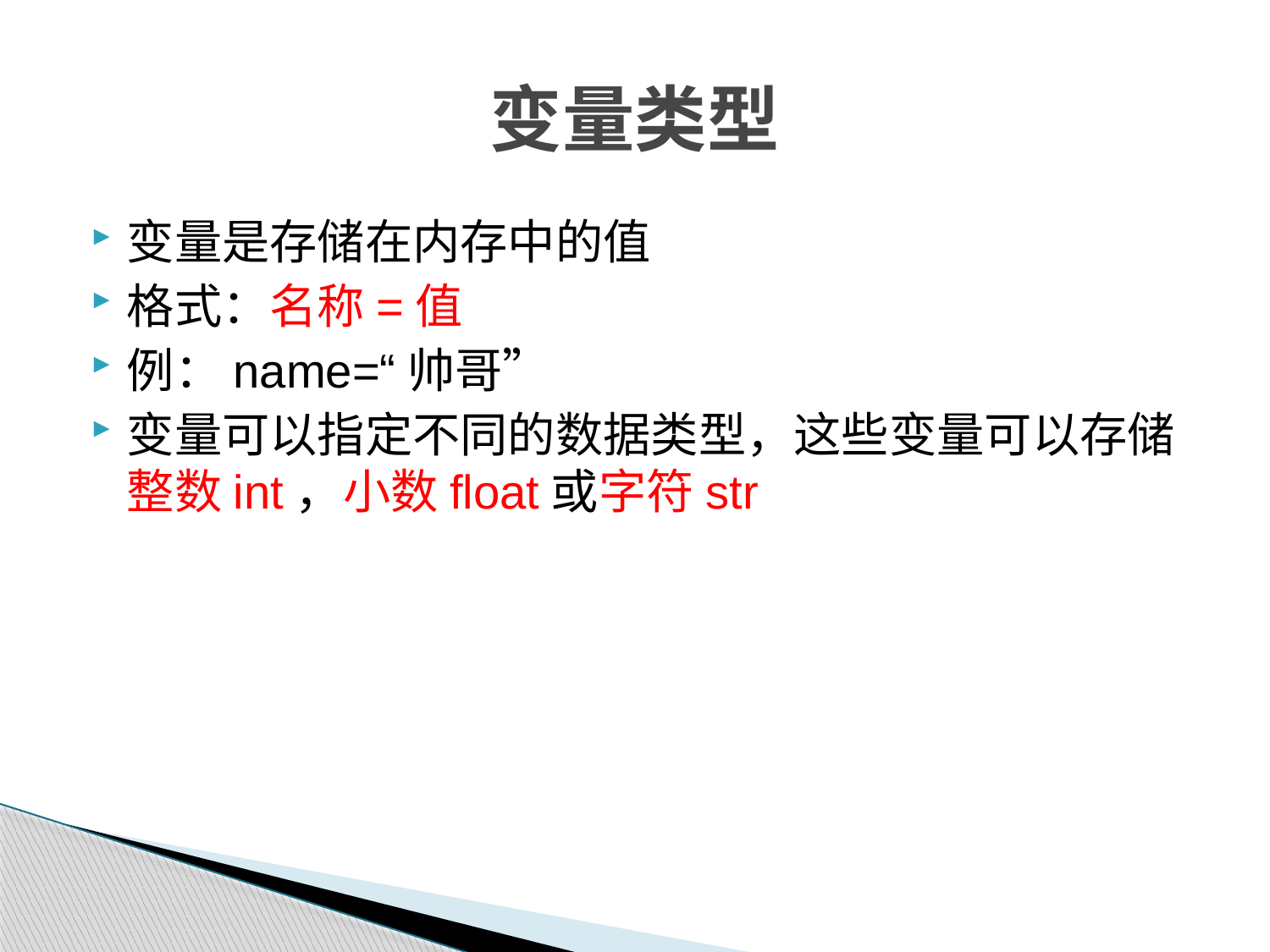

# 变量类型
变量是存储在内存中的值
格式：名称=值
例：name=“帅哥”
变量可以指定不同的数据类型，这些变量可以存储整数int，小数float或字符str